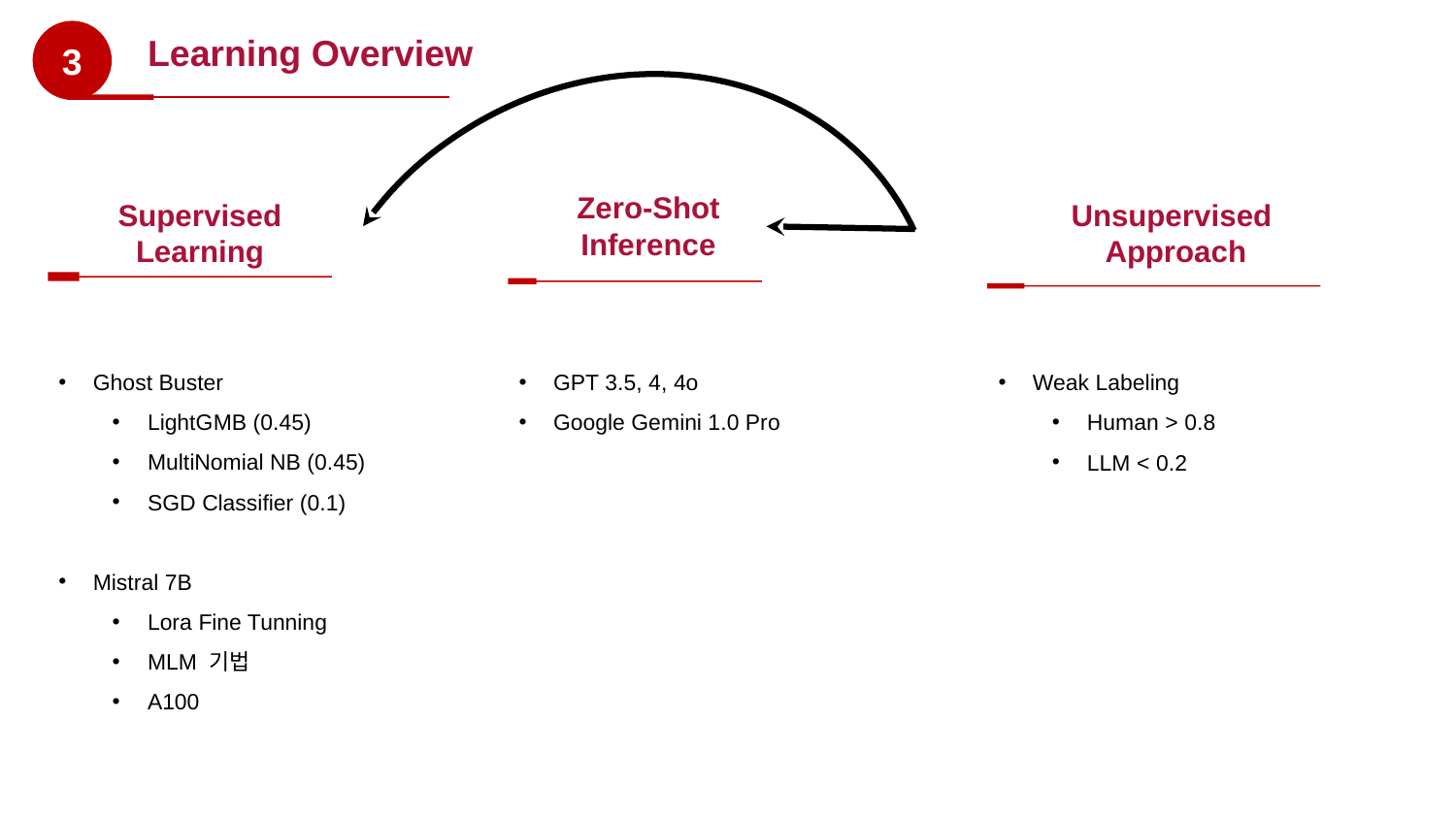

3
Learning Overview

Zero-Shot Inference

Supervised Learning

Unsupervised
 Approach

Ghost Buster
LightGMB (0.45)
MultiNomial NB (0.45)
SGD Classifier (0.1)

Mistral 7B
Lora Fine Tunning
MLM 기법
A100

GPT 3.5, 4, 4o
Google Gemini 1.0 Pro
Weak Labeling
Human > 0.8
LLM < 0.2